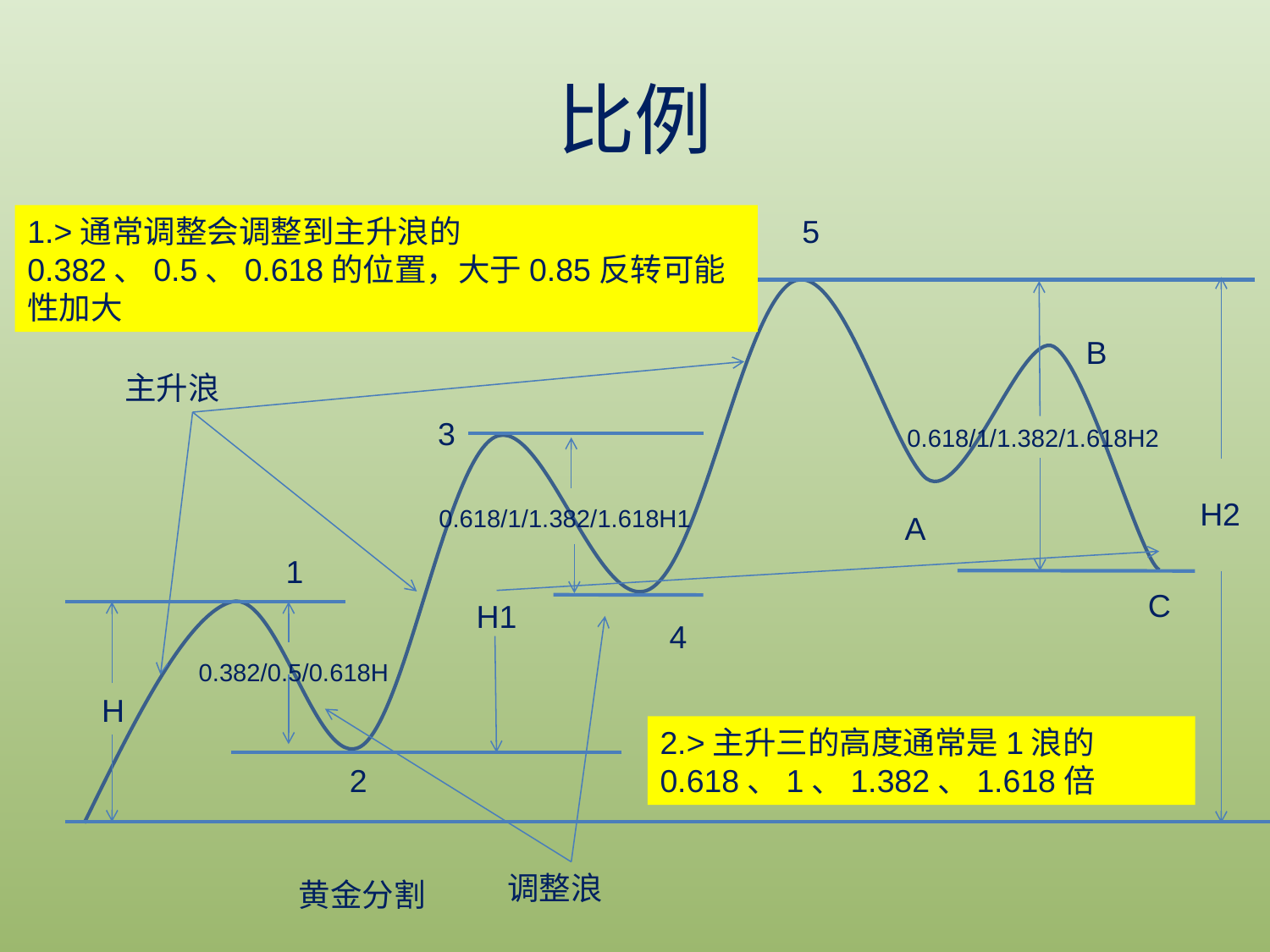

比例
1.>通常调整会调整到主升浪的0.382、0.5、0.618的位置，大于0.85反转可能性加大
5

B
主升浪
3
0.618/1/1.382/1.618H2
H2
0.618/1/1.382/1.618H1
A
1
C
H1
4
0.382/0.5/0.618H
H
2.>主升三的高度通常是1浪的0.618、1、1.382、1.618倍
2
调整浪
黄金分割